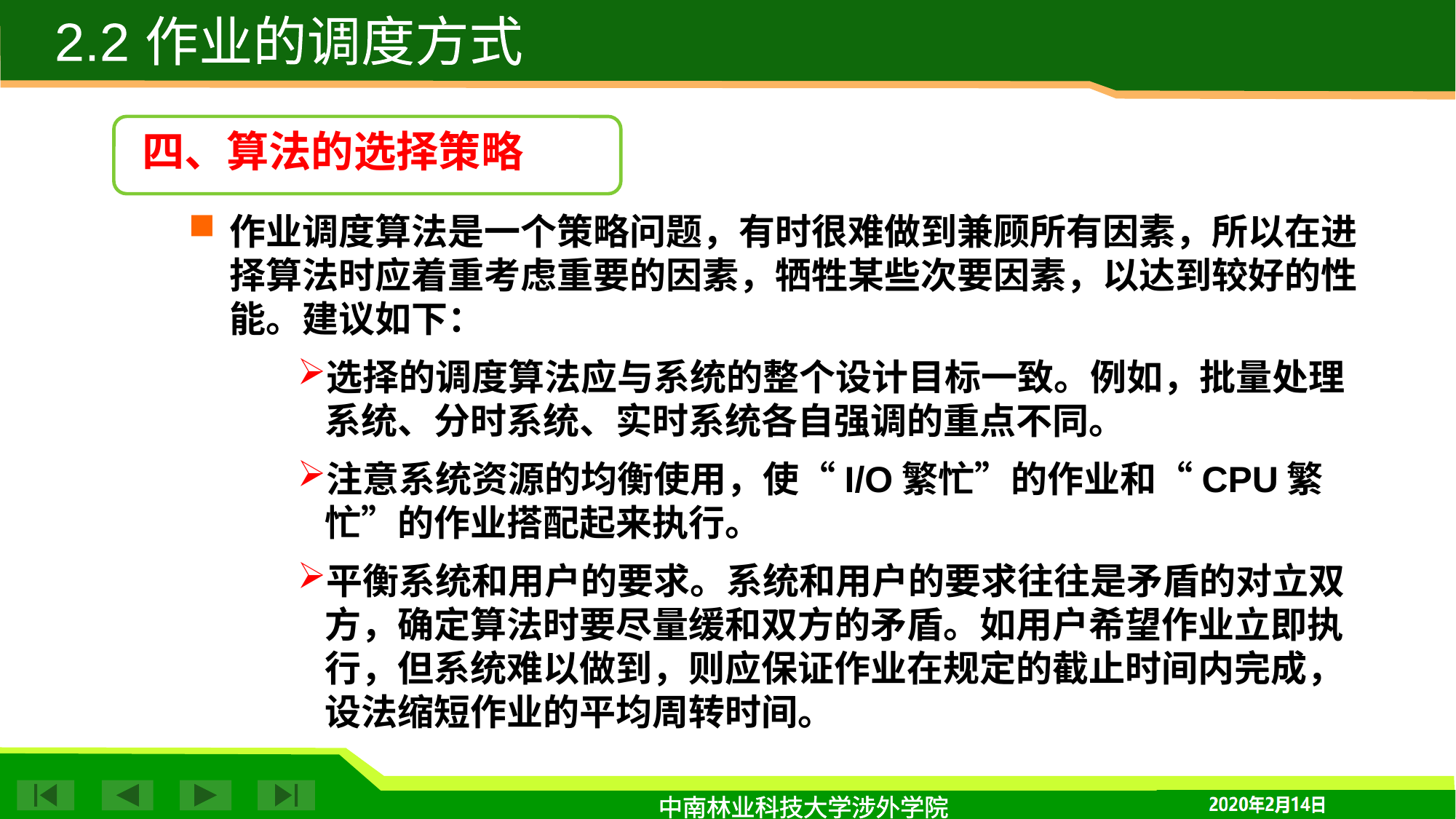

2.2 作业的调度方式

四、算法的选择策略
作业调度算法是一个策略问题，有时很难做到兼顾所有因素，所以在进择算法时应着重考虑重要的因素，牺牲某些次要因素，以达到较好的性能。建议如下：
选择的调度算法应与系统的整个设计目标一致。例如，批量处理系统、分时系统、实时系统各自强调的重点不同。
注意系统资源的均衡使用，使“I/O繁忙”的作业和“CPU繁忙”的作业搭配起来执行。
平衡系统和用户的要求。系统和用户的要求往往是矛盾的对立双方，确定算法时要尽量缓和双方的矛盾。如用户希望作业立即执行，但系统难以做到，则应保证作业在规定的截止时间内完成，设法缩短作业的平均周转时间。